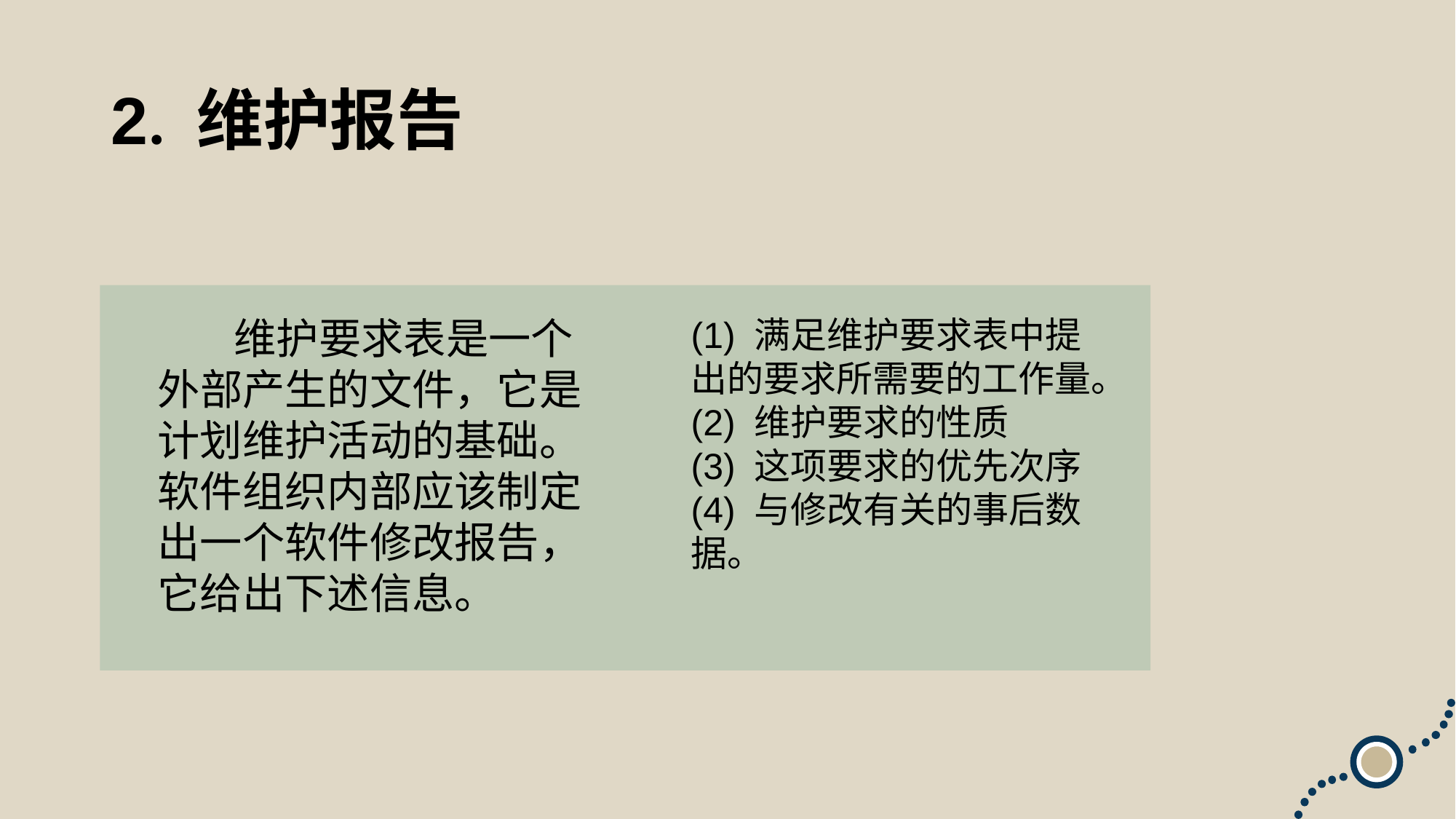

# 2. 维护报告

       维护要求表是一个外部产生的文件，它是计划维护活动的基础。软件组织内部应该制定出一个软件修改报告，它给出下述信息。

(1) 满足维护要求表中提出的要求所需要的工作量。
(2) 维护要求的性质
(3) 这项要求的优先次序
(4) 与修改有关的事后数据。